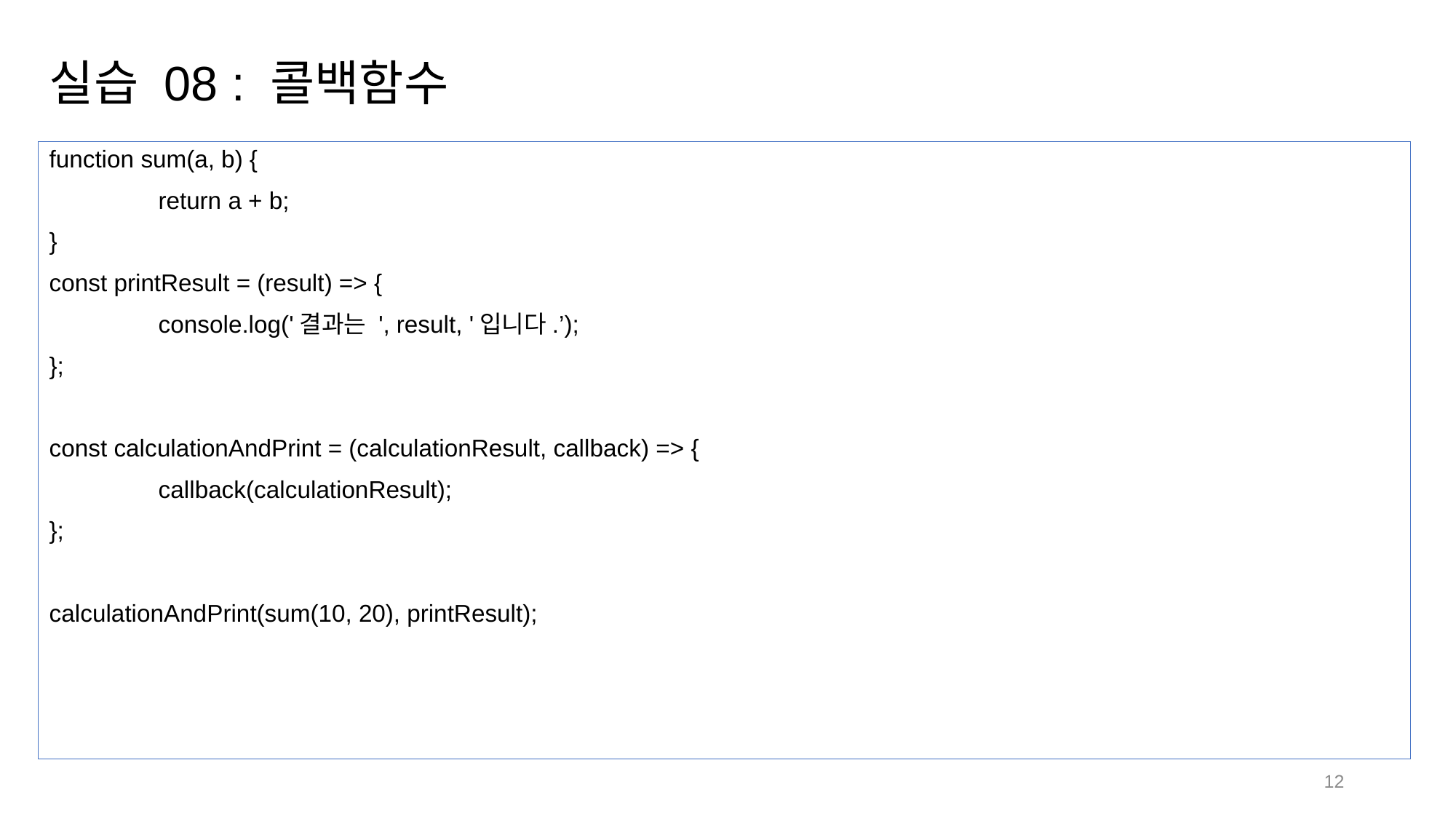

# 실습 08 : 콜백함수
function sum(a, b) {
	return a + b;
}
const printResult = (result) => {
	console.log('결과는 ', result, '입니다.’);
};

const calculationAndPrint = (calculationResult, callback) => {
	callback(calculationResult);
};

calculationAndPrint(sum(10, 20), printResult);
12